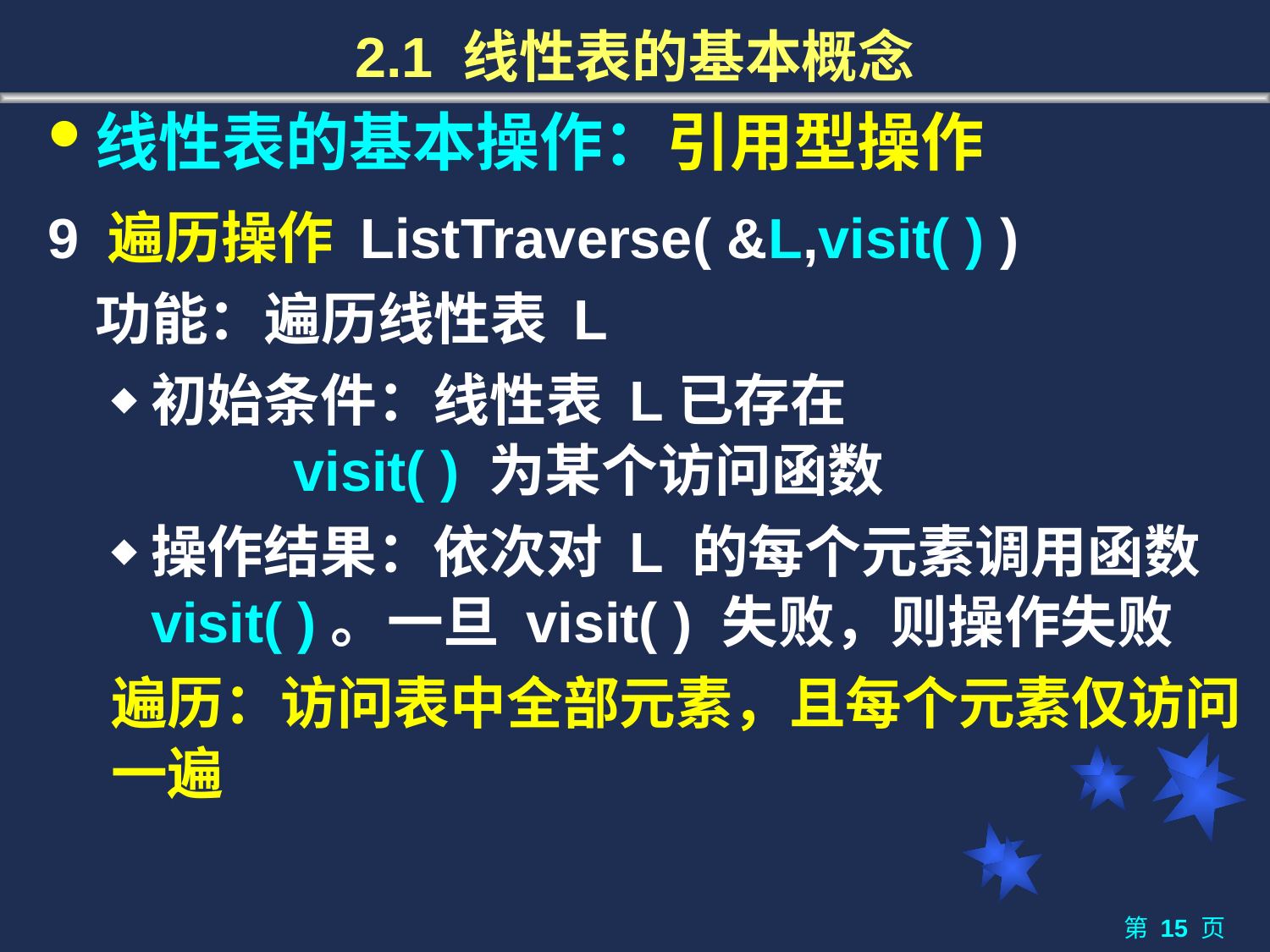

# 2.1 线性表的基本概念
线性表的基本操作：引用型操作
9 遍历操作 ListTraverse( &L,visit( ) )
	功能：遍历线性表 L
初始条件：线性表 L已存在
          visit( ) 为某个访问函数
操作结果：依次对 L 的每个元素调用函数visit( )。一旦 visit( ) 失败，则操作失败
遍历：访问表中全部元素，且每个元素仅访问一遍
第 15 页